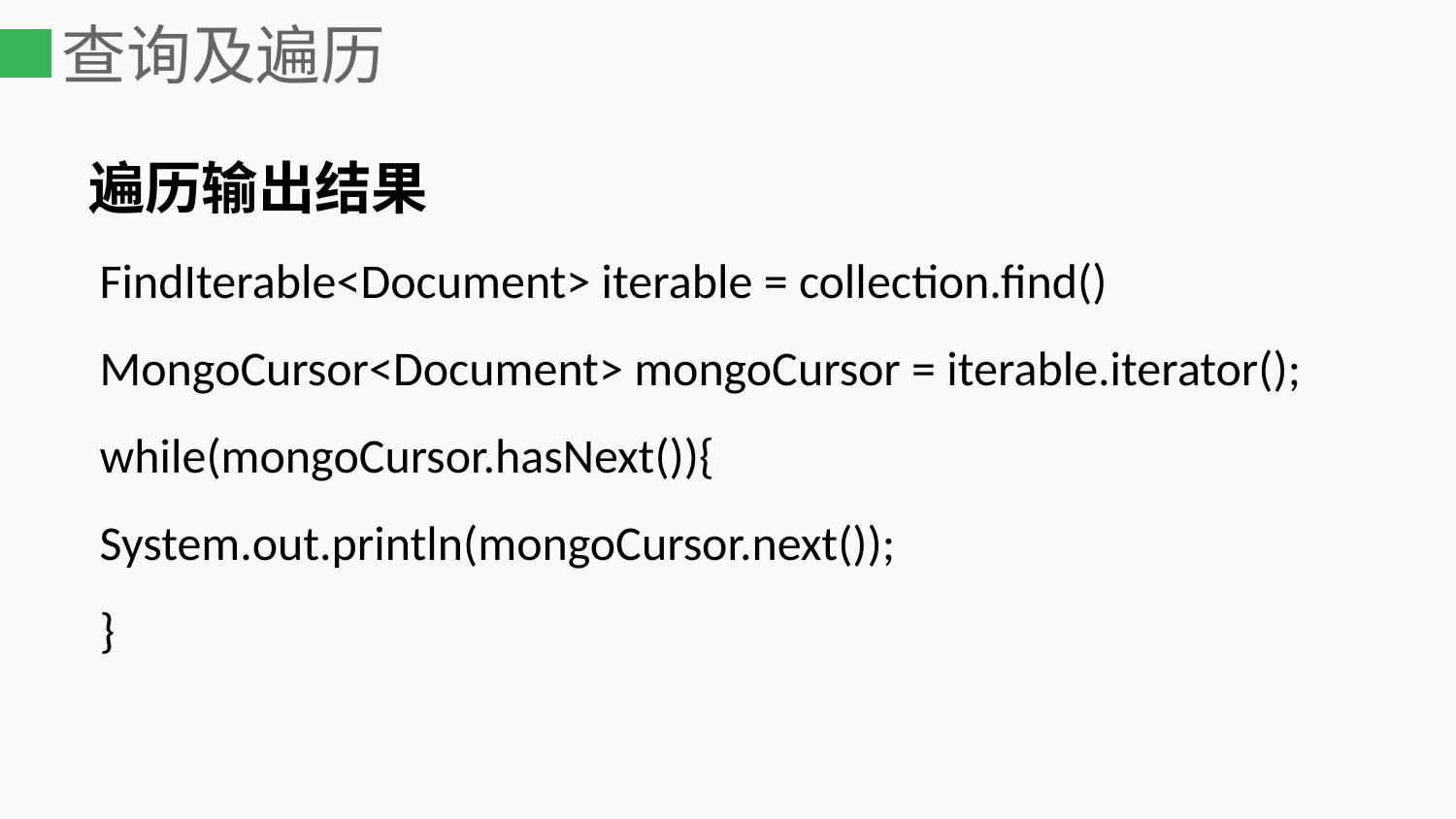

# 查询及遍历
遍历输出结果
 FindIterable<Document> iterable = collection.find()
 MongoCursor<Document> mongoCursor = iterable.iterator();
 while(mongoCursor.hasNext()){
 System.out.println(mongoCursor.next());
 }